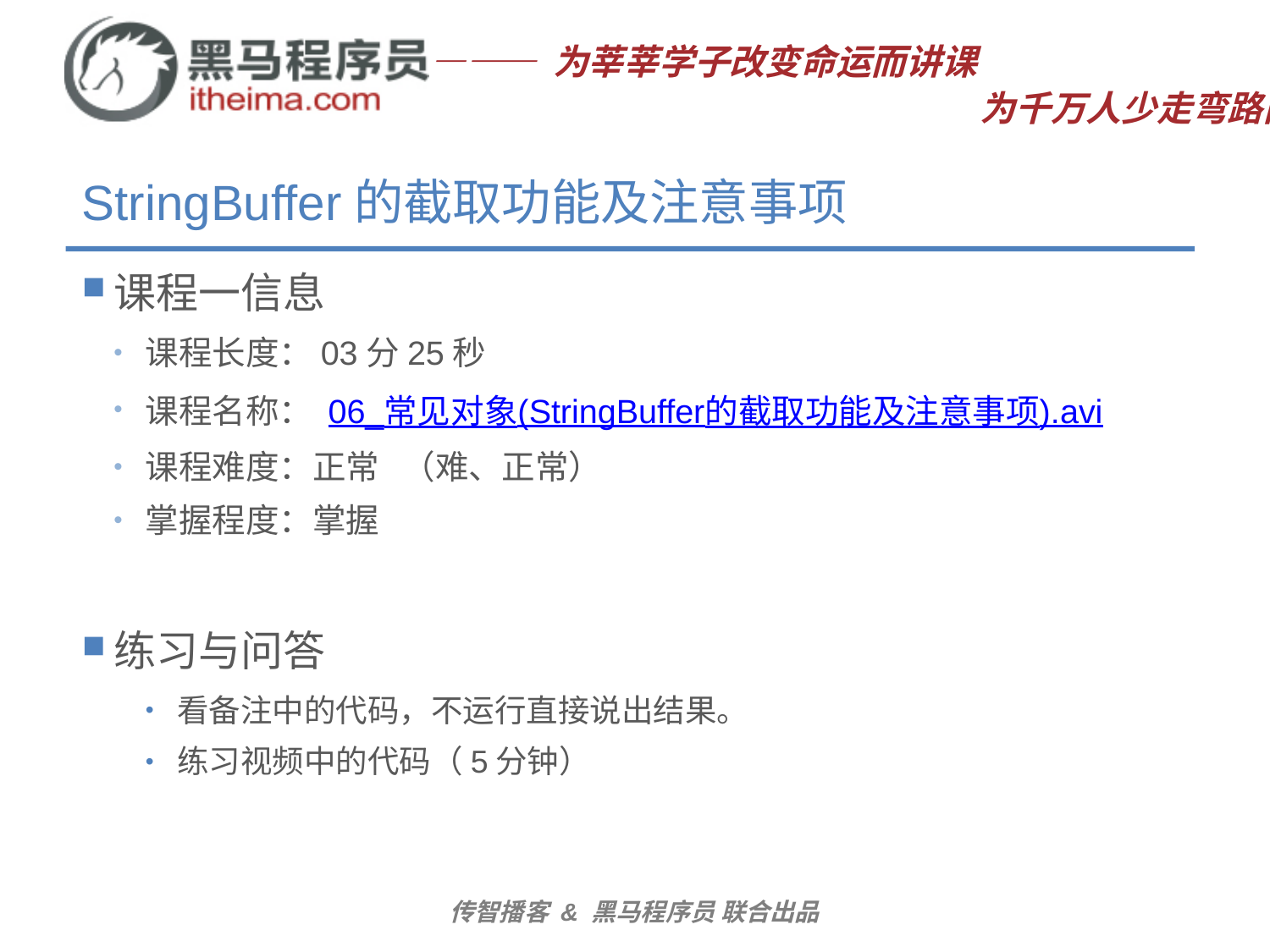

# StringBuffer的截取功能及注意事项
课程一信息
课程长度：03分25秒
课程名称： 06_常见对象(StringBuffer的截取功能及注意事项).avi
课程难度：正常   （难、正常）
掌握程度：掌握

练习与问答
看备注中的代码，不运行直接说出结果。
练习视频中的代码（5分钟）